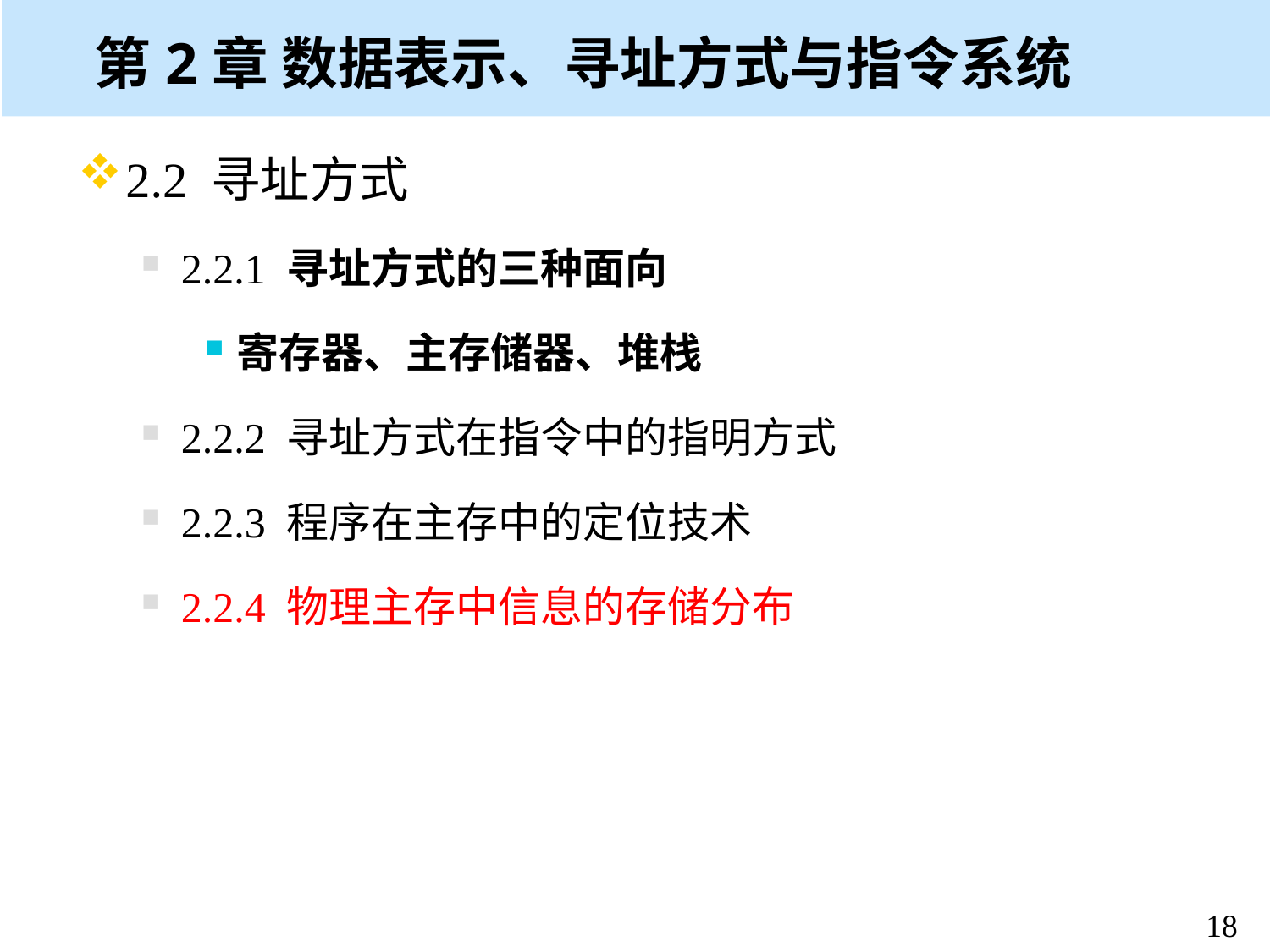

# 第2章 数据表示、寻址方式与指令系统
2.2 寻址方式
2.2.1 寻址方式的三种面向
寄存器、主存储器、堆栈
2.2.2 寻址方式在指令中的指明方式
2.2.3 程序在主存中的定位技术
2.2.4 物理主存中信息的存储分布